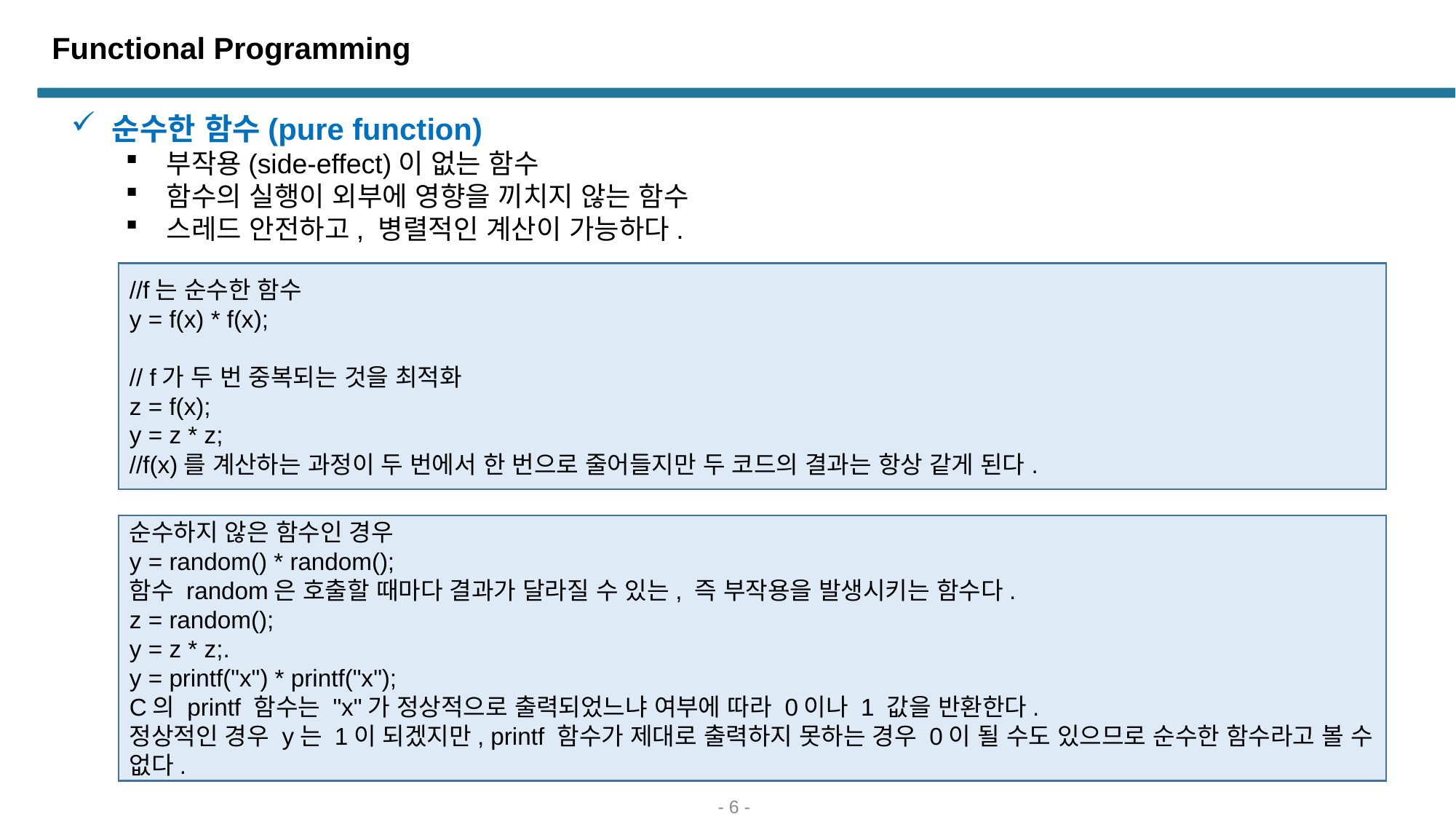

# Functional Programming
순수한 함수(pure function)
부작용(side-effect)이 없는 함수
함수의 실행이 외부에 영향을 끼치지 않는 함수
스레드 안전하고, 병렬적인 계산이 가능하다.

//f는 순수한 함수
y = f(x) * f(x);

// f가 두 번 중복되는 것을 최적화
z = f(x);
y = z * z;
//f(x)를 계산하는 과정이 두 번에서 한 번으로 줄어들지만 두 코드의 결과는 항상 같게 된다.
순수하지 않은 함수인 경우
y = random() * random();
함수 random은 호출할 때마다 결과가 달라질 수 있는, 즉 부작용을 발생시키는 함수다.
z = random();
y = z * z;.
y = printf("x") * printf("x");
C의 printf 함수는 "x"가 정상적으로 출력되었느냐 여부에 따라 0이나 1 값을 반환한다.
정상적인 경우 y는 1이 되겠지만, printf 함수가 제대로 출력하지 못하는 경우 0이 될 수도 있으므로 순수한 함수라고 볼 수 없다.
- 6 -